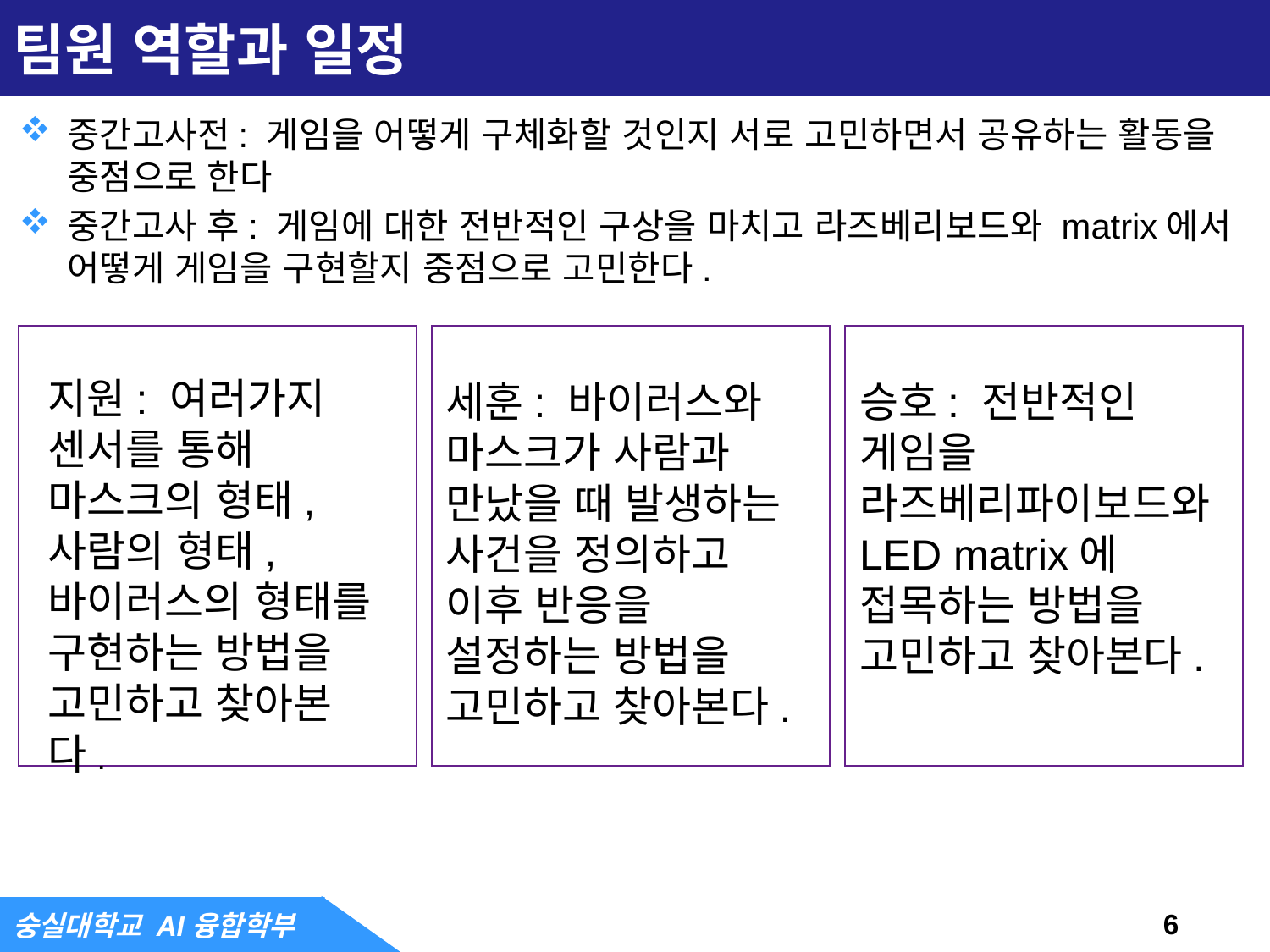

# 팀원 역할과 일정
중간고사전: 게임을 어떻게 구체화할 것인지 서로 고민하면서 공유하는 활동을 중점으로 한다
중간고사 후: 게임에 대한 전반적인 구상을 마치고 라즈베리보드와 matrix에서 어떻게 게임을 구현할지 중점으로 고민한다.

지원: 여러가지 센서를 통해 마스크의 형태, 사람의 형태, 바이러스의 형태를 구현하는 방법을 고민하고 찾아본다.
세훈: 바이러스와 마스크가 사람과 만났을 때 발생하는 사건을 정의하고 이후 반응을 설정하는 방법을 고민하고 찾아본다.
승호: 전반적인 게임을 라즈베리파이보드와 LED matrix에 접목하는 방법을 고민하고 찾아본다.